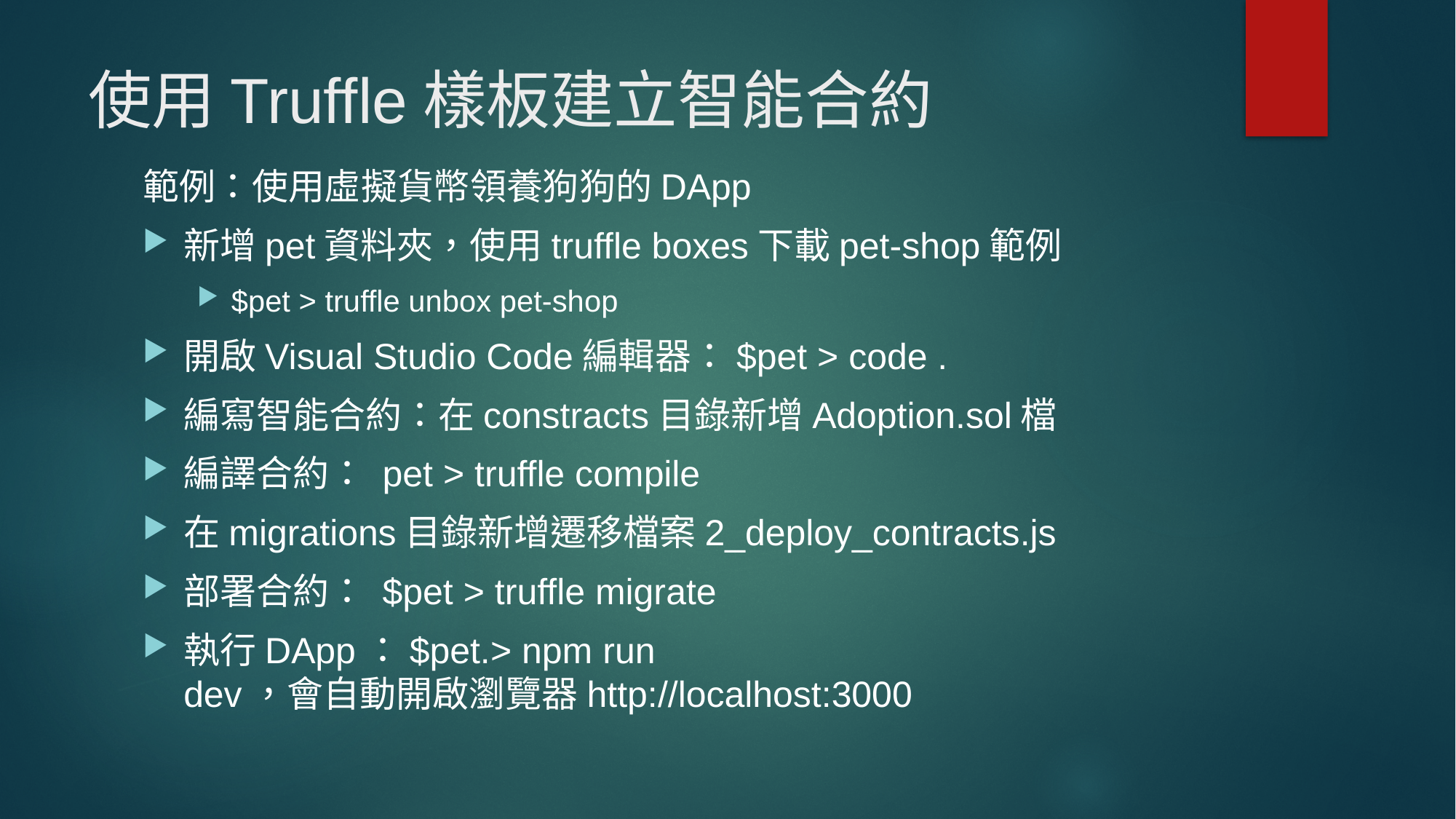

# 使用Truffle樣板建立智能合約
範例：使用虛擬貨幣領養狗狗的DApp
新增pet資料夾，使用truffle boxes下載pet-shop範例
$pet > truffle unbox pet-shop
開啟Visual Studio Code編輯器：$pet > code .
編寫智能合約：在constracts目錄新增Adoption.sol檔
編譯合約： pet > truffle compile
在migrations目錄新增遷移檔案2_deploy_contracts.js
部署合約： $pet > truffle migrate
執行DApp：$pet.> npm run dev，會自動開啟瀏覽器http://localhost:3000